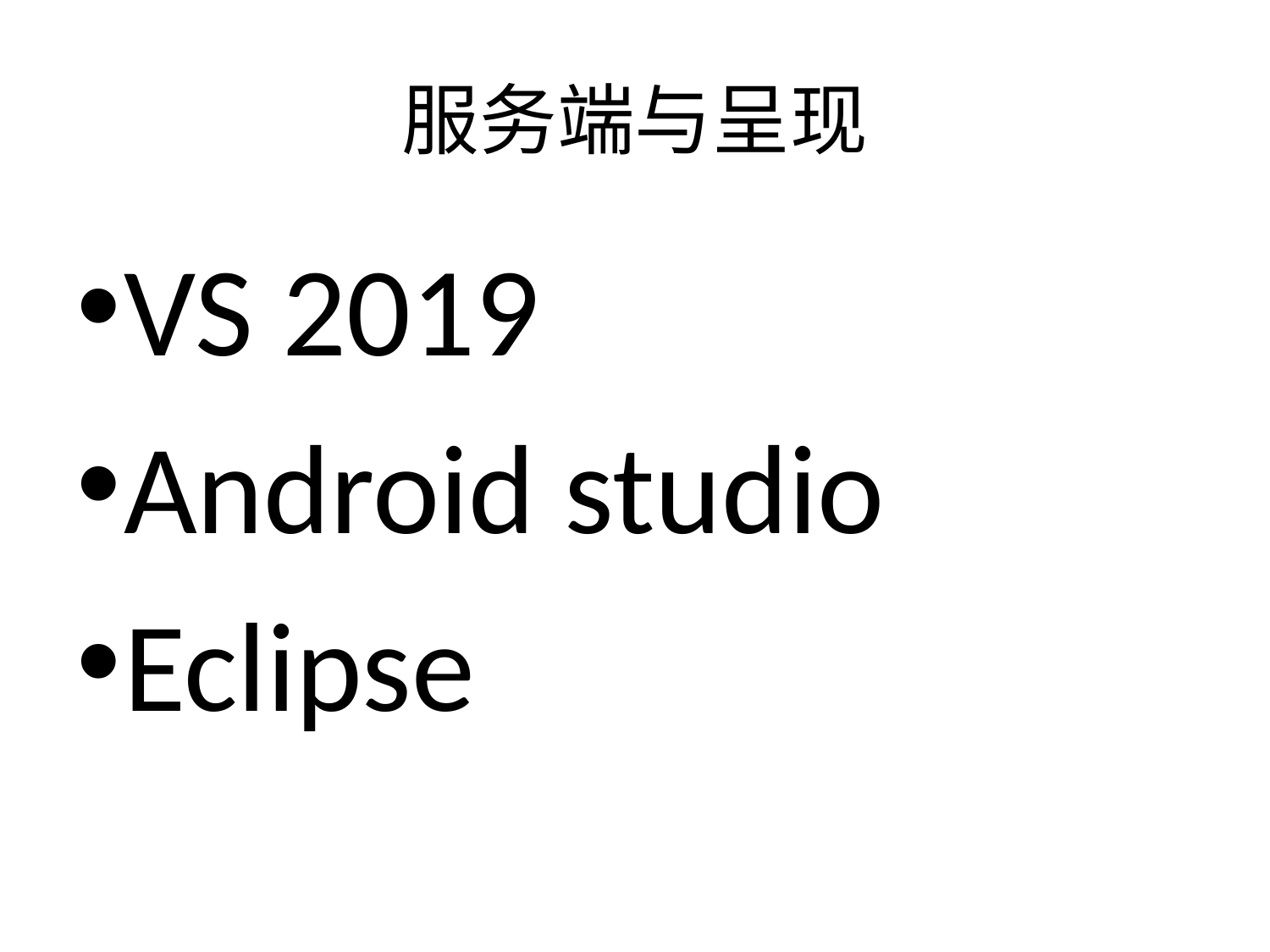

# 服务端与呈现
VS 2019
Android studio
Eclipse